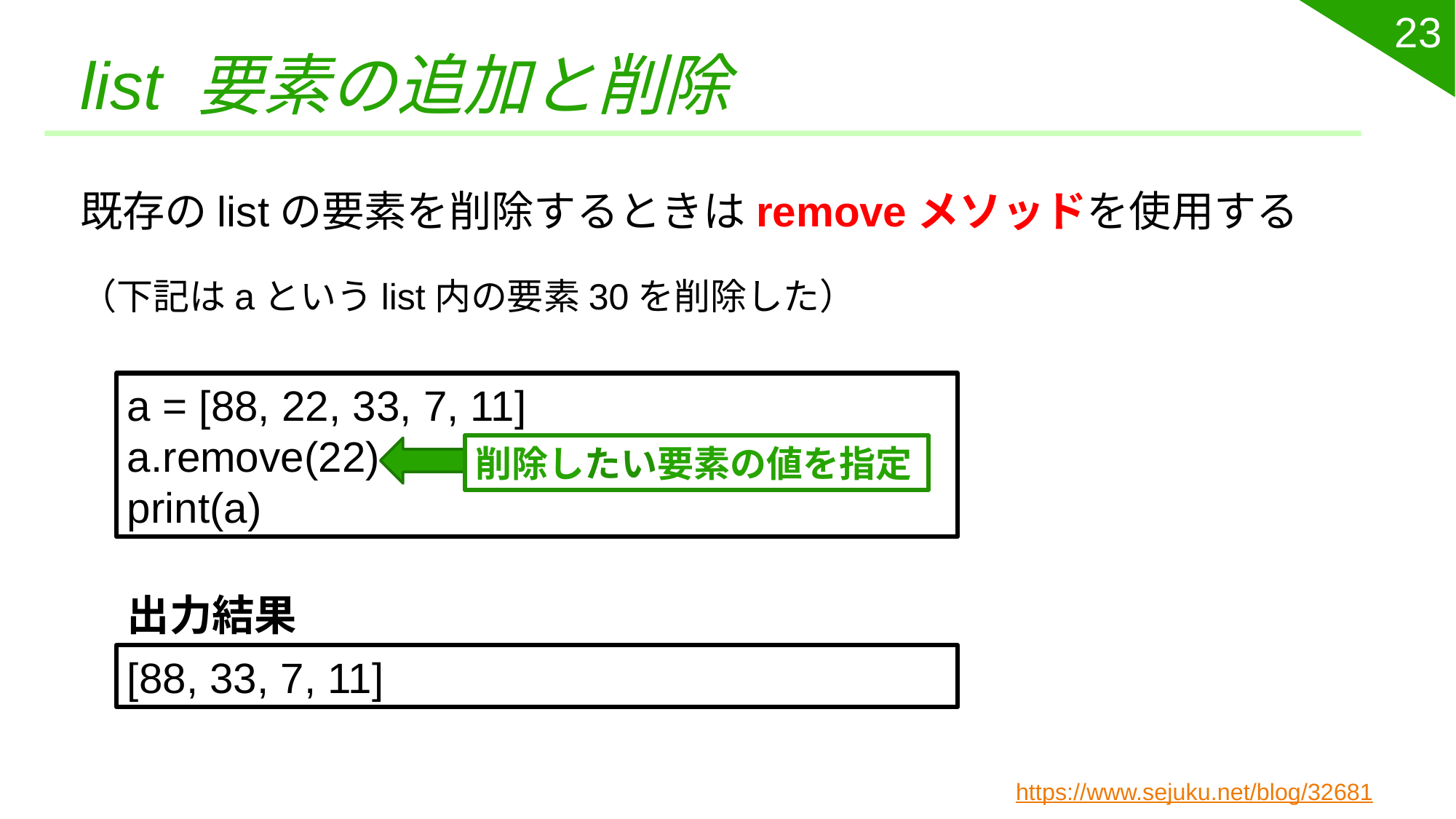

23
# list 要素の追加と削除
既存のlistの要素を削除するときはremoveメソッドを使用する
（下記はaというlist内の要素30を削除した）

a = [88, 22, 33, 7, 11]
a.remove(22)
print(a)
削除したい要素の値を指定

出力結果
[88, 33, 7, 11]
https://www.sejuku.net/blog/32681